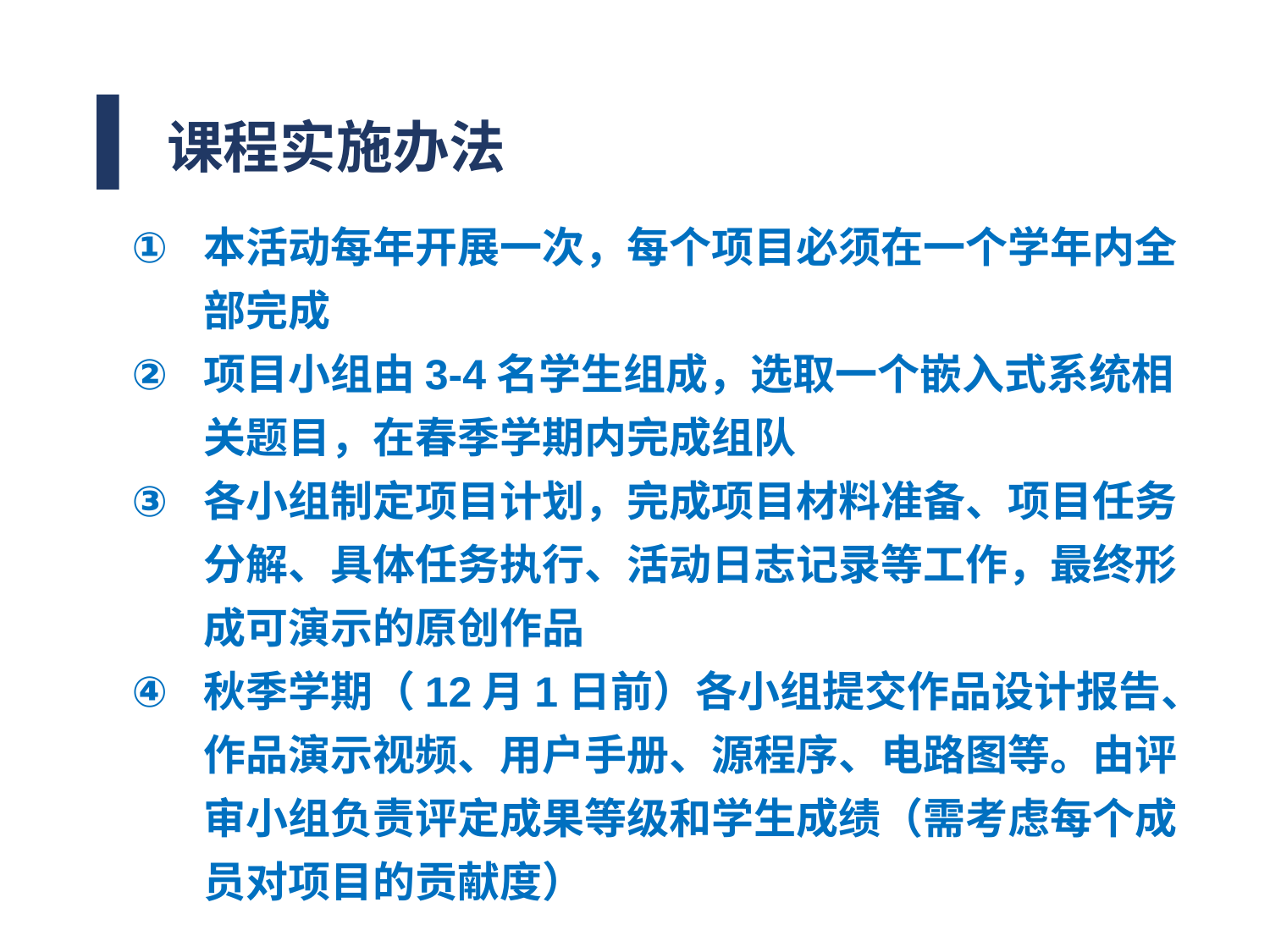

课程实施办法
本活动每年开展一次，每个项目必须在一个学年内全部完成
项目小组由3-4名学生组成，选取一个嵌入式系统相关题目，在春季学期内完成组队
各小组制定项目计划，完成项目材料准备、项目任务分解、具体任务执行、活动日志记录等工作，最终形成可演示的原创作品
秋季学期（12月1日前）各小组提交作品设计报告、作品演示视频、用户手册、源程序、电路图等。由评审小组负责评定成果等级和学生成绩（需考虑每个成员对项目的贡献度）